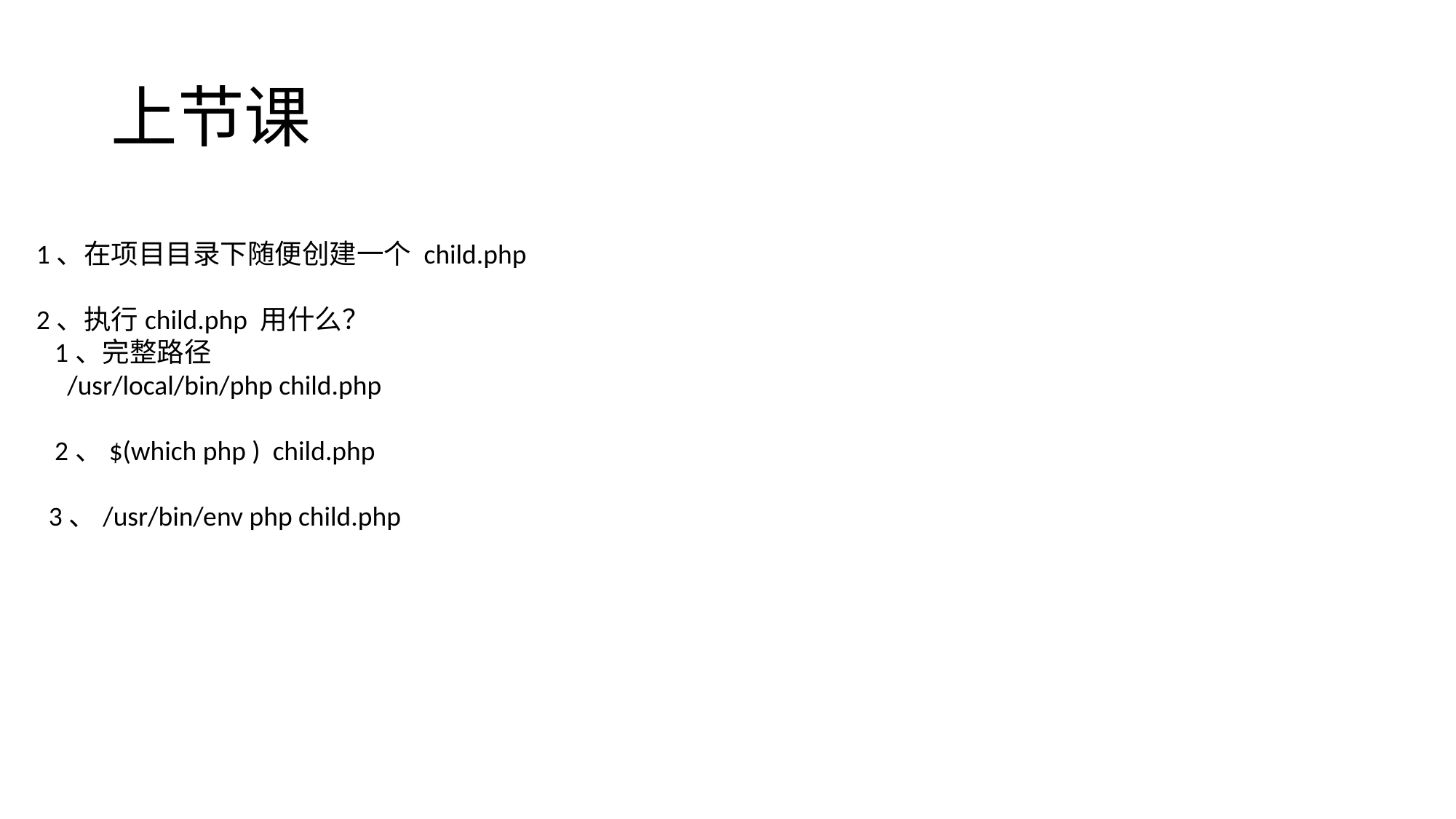

# 上节课

1、在项目目录下随便创建一个 child.php

2、执行child.php 用什么？
   1、完整路径
     /usr/local/bin/php child.php

   2、$(which php )  child.php

  3、/usr/bin/env php child.php